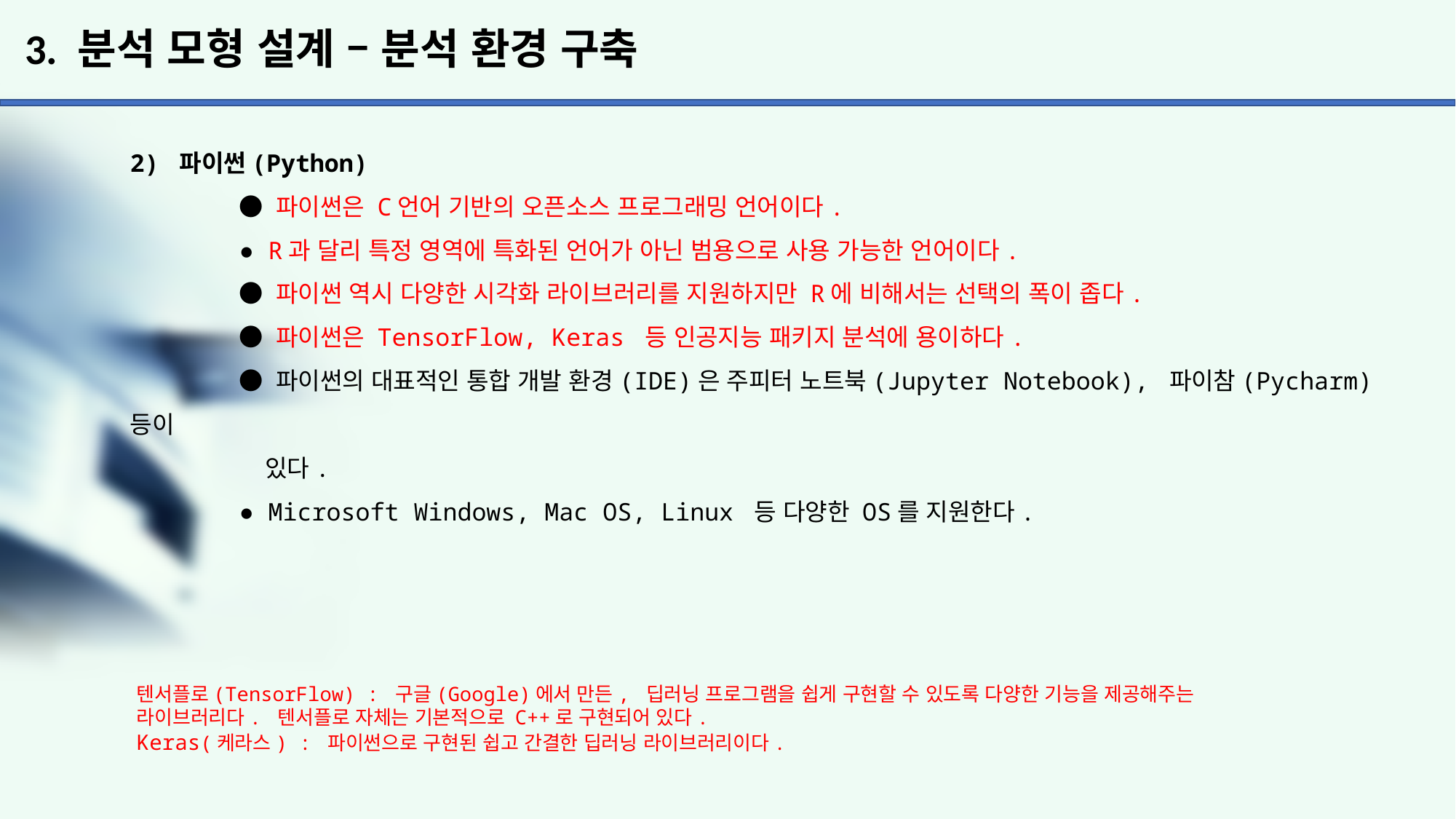

# 3. 분석 모형 설계 – 분석 환경 구축
2) 파이썬(Python)
	● 파이썬은 C언어 기반의 오픈소스 프로그래밍 언어이다.
	● R과 달리 특정 영역에 특화된 언어가 아닌 범용으로 사용 가능한 언어이다.
	● 파이썬 역시 다양한 시각화 라이브러리를 지원하지만 R에 비해서는 선택의 폭이 좁다.
	● 파이썬은 TensorFlow, Keras 등 인공지능 패키지 분석에 용이하다.
	● 파이썬의 대표적인 통합 개발 환경(IDE)은 주피터 노트북(Jupyter Notebook), 파이참(Pycharm) 등이
	   있다.
	● Microsoft Windows, Mac OS, Linux 등 다양한 OS를 지원한다.
텐서플로(TensorFlow) : 구글(Google)에서 만든, 딥러닝 프로그램을 쉽게 구현할 수 있도록 다양한 기능을 제공해주는 라이브러리다. 텐서플로 자체는 기본적으로 C++로 구현되어 있다.
Keras(케라스) : 파이썬으로 구현된 쉽고 간결한 딥러닝 라이브러리이다.